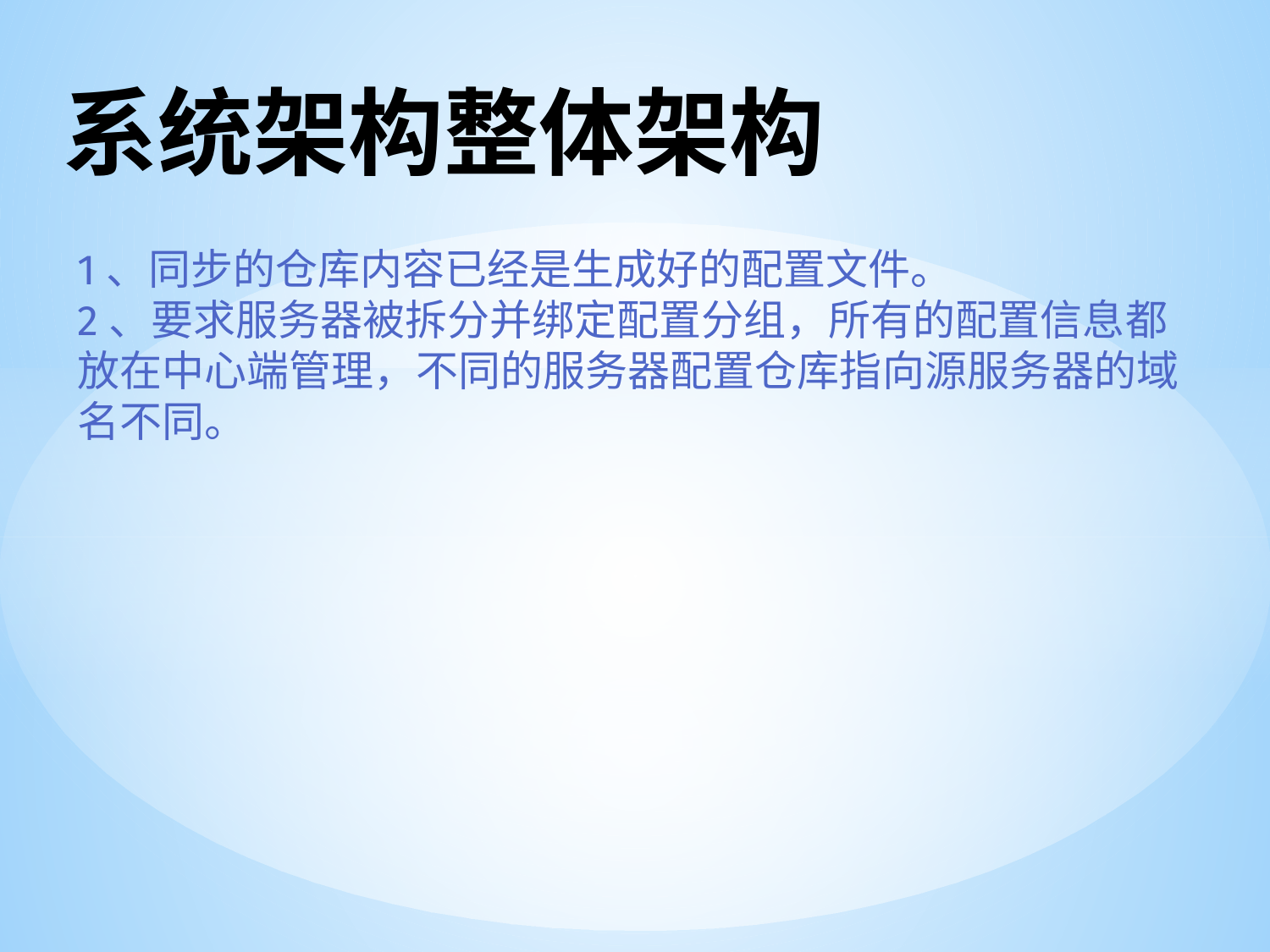

# 系统架构整体架构
1、同步的仓库内容已经是生成好的配置文件。
2、要求服务器被拆分并绑定配置分组，所有的配置信息都放在中心端管理，不同的服务器配置仓库指向源服务器的域名不同。